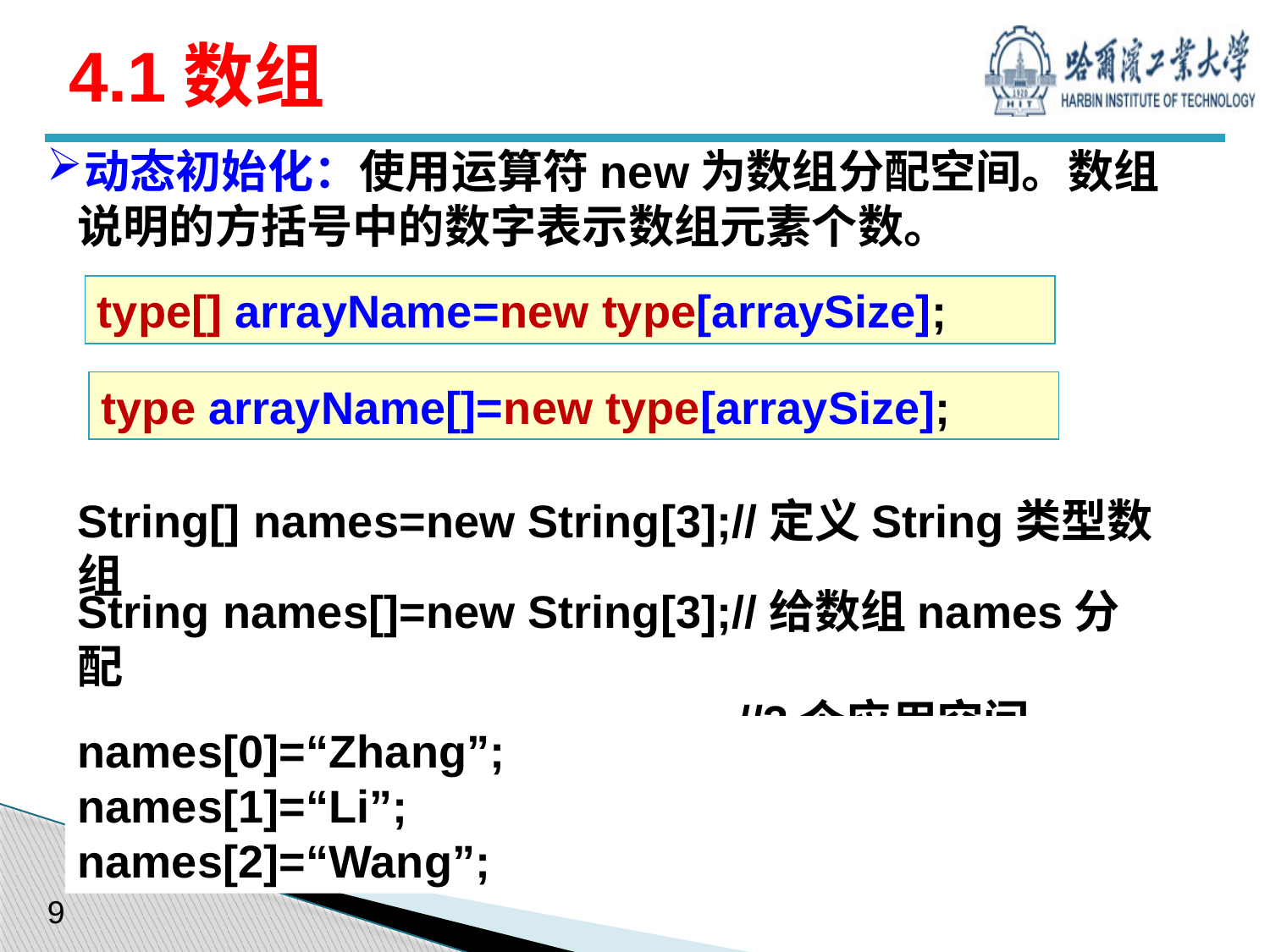

# 4.1数组
动态初始化：使用运算符new为数组分配空间。数组说明的方括号中的数字表示数组元素个数。
type[] arrayName=new type[arraySize];
type arrayName[]=new type[arraySize];
String[] names=new String[3];//定义String类型数组
String names[]=new String[3];//给数组names分配
                                                    //3个应用空间
names[0]=“Zhang”;
names[1]=“Li”;
names[2]=“Wang”;